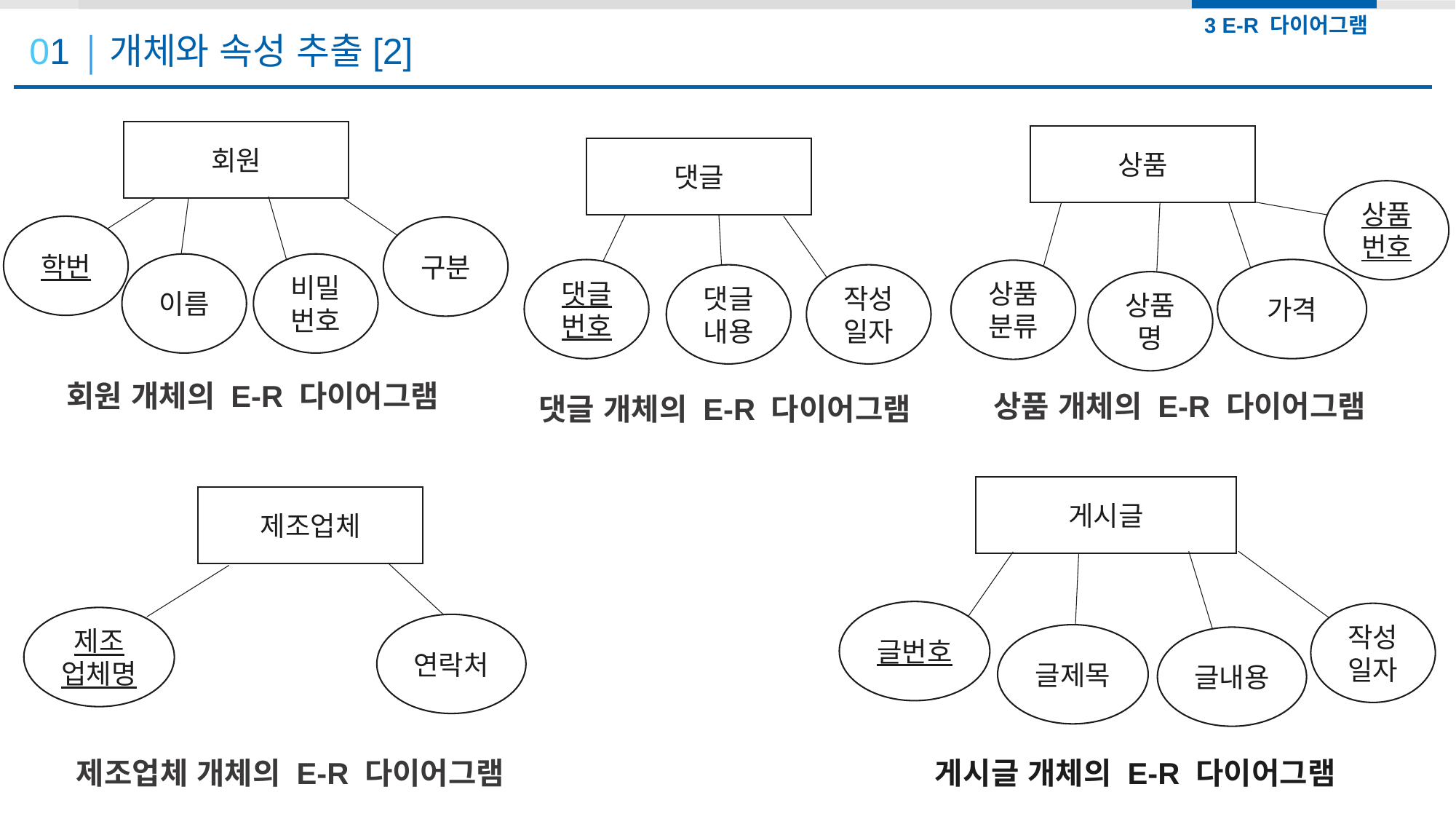

3 E-R 다이어그램
01   개체와 속성 추출[2]
회원
상품
댓글
상품번호
학번
구분
이름
비밀번호
가격
댓글번호
상품분류
댓글내용
작성일자
상품명
회원 개체의 E-R 다이어그램
상품 개체의 E-R 다이어그램
댓글 개체의 E-R 다이어그램
게시글
제조업체
글번호
작성일자
제조
업체명
연락처
글제목
글내용
제조업체 개체의 E-R 다이어그램
게시글 개체의 E-R 다이어그램